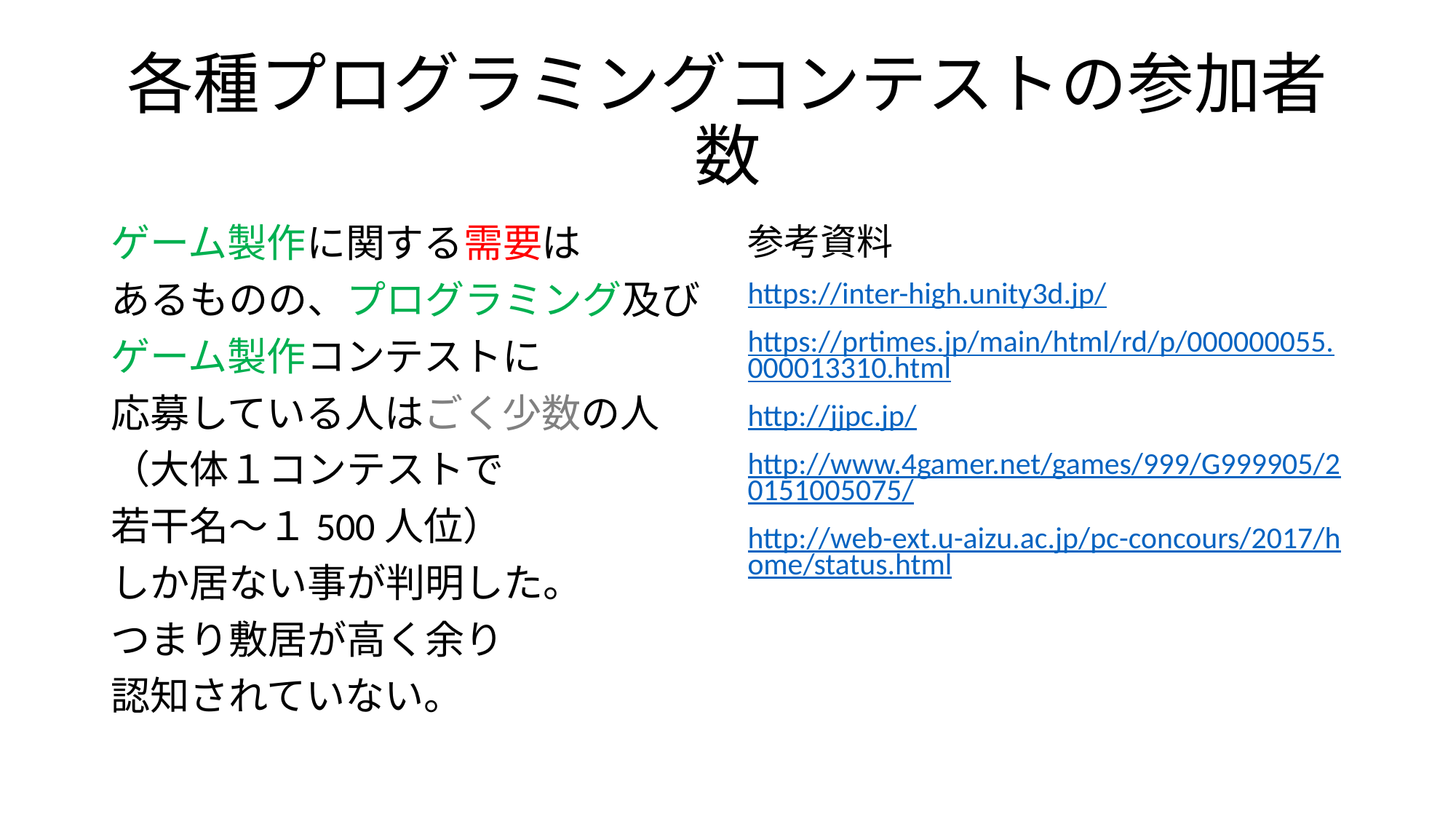

# 各種プログラミングコンテストの参加者数
ゲーム製作に関する需要は
あるものの、プログラミング及び
ゲーム製作コンテストに
応募している人はごく少数の人
（大体１コンテストで
若干名～１500人位）
しか居ない事が判明した。
つまり敷居が高く余り
認知されていない。
参考資料
https://inter-high.unity3d.jp/
https://prtimes.jp/main/html/rd/p/000000055.000013310.html
http://jjpc.jp/
http://www.4gamer.net/games/999/G999905/20151005075/
http://web-ext.u-aizu.ac.jp/pc-concours/2017/home/status.html